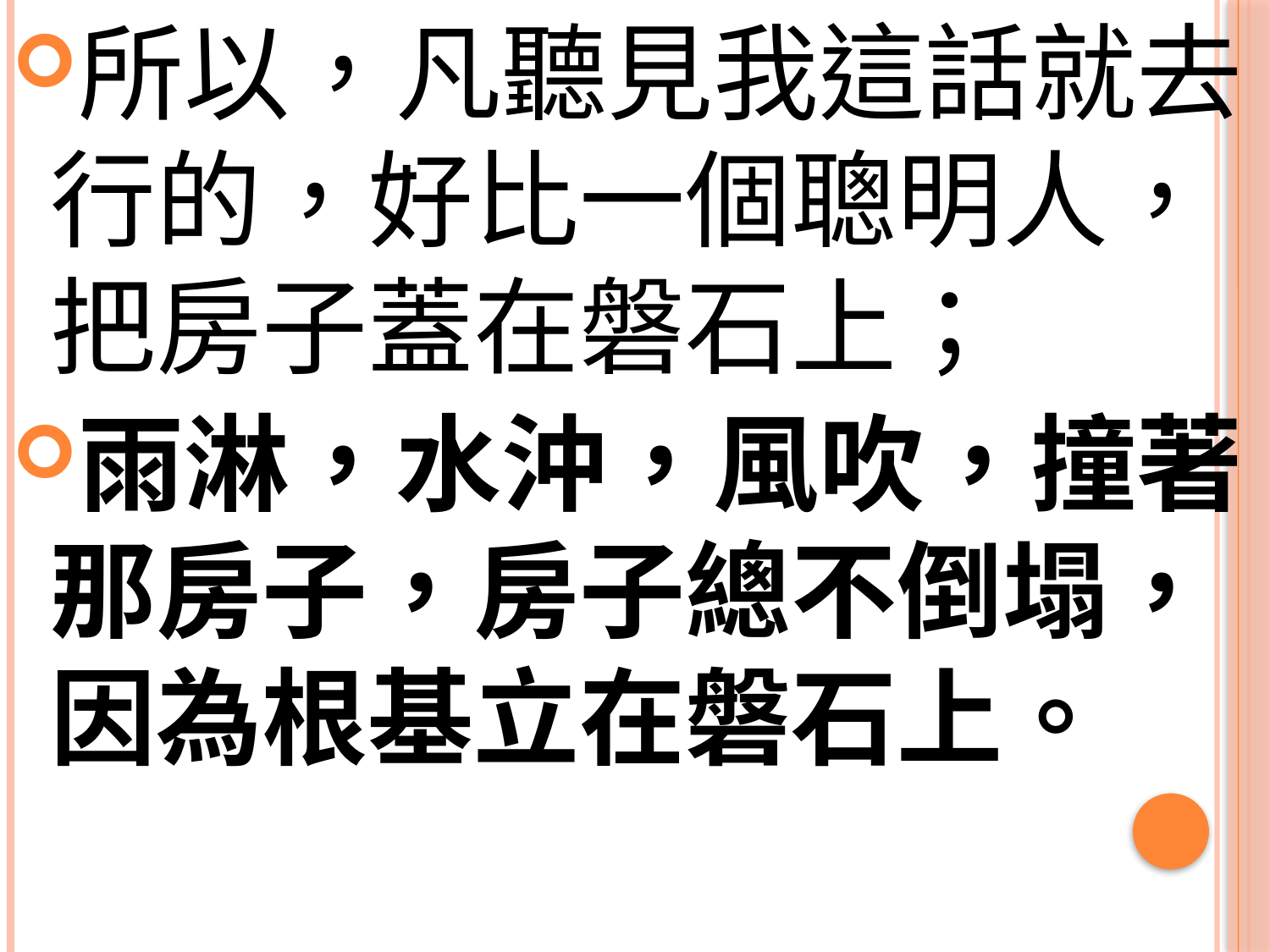

所以，凡聽見我這話就去行的，好比一個聰明人，把房子蓋在磐石上；
雨淋，水沖，風吹，撞著那房子，房子總不倒塌，因為根基立在磐石上。